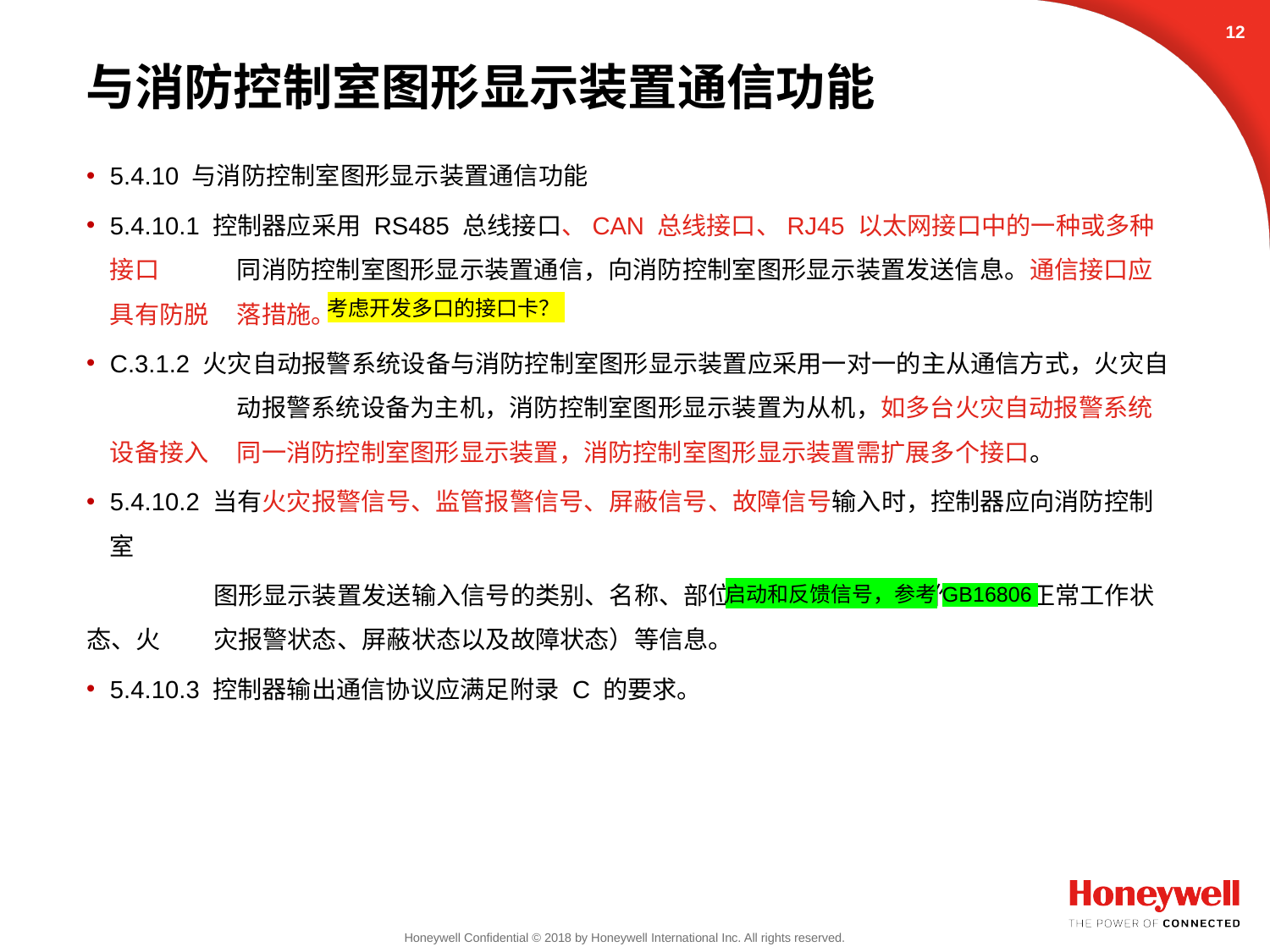

12
# 与消防控制室图形显示装置通信功能
5.4.10 与消防控制室图形显示装置通信功能
5.4.10.1 控制器应采用 RS485 总线接口、CAN 总线接口、RJ45 以太网接口中的一种或多种接口	同消防控制室图形显示装置通信，向消防控制室图形显示装置发送信息。通信接口应具有防脱	落措施。
C.3.1.2 火灾自动报警系统设备与消防控制室图形显示装置应采用一对一的主从通信方式，火灾自	动报警系统设备为主机，消防控制室图形显示装置为从机，如多台火灾自动报警系统设备接入	同一消防控制室图形显示装置，消防控制室图形显示装置需扩展多个接口。
5.4.10.2 当有火灾报警信号、监管报警信号、屏蔽信号、故障信号输入时，控制器应向消防控制室
	图形显示装置发送输入信号的类别、名称、部位、位置、时间、工作状态（正常工作状态、火	灾报警状态、屏蔽状态以及故障状态）等信息。
5.4.10.3 控制器输出通信协议应满足附录 C 的要求。
考虑开发多口的接口卡？
启动和反馈信号，参考GB16806